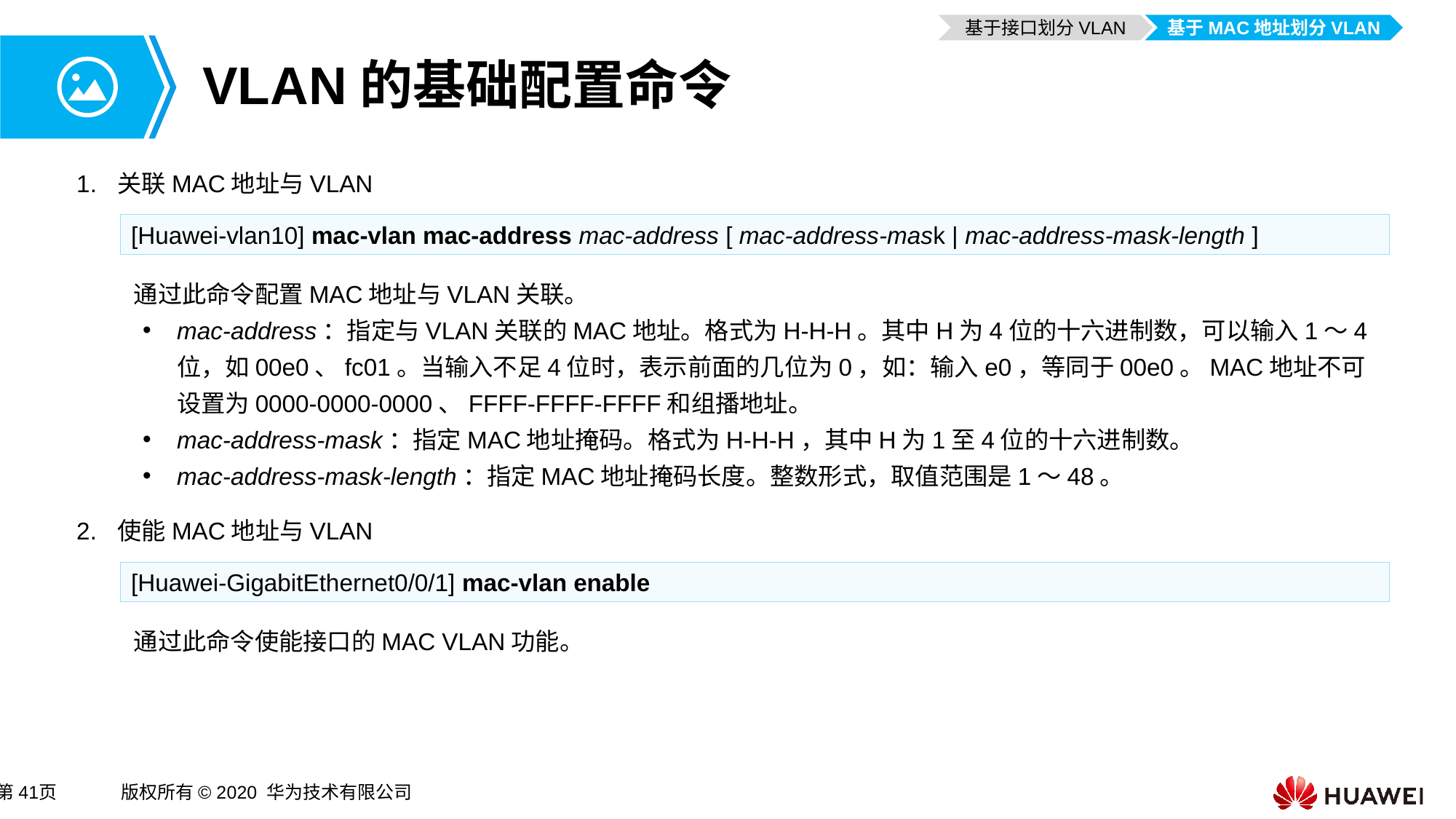

基于接口划分VLAN
基于MAC地址划分VLAN
# VLAN的基础配置命令
关联MAC地址与VLAN
[Huawei-vlan10] mac-vlan mac-address mac-address [ mac-address-mask | mac-address-mask-length ]
通过此命令配置MAC地址与VLAN关联。
mac-address：指定与VLAN关联的MAC地址。格式为H-H-H。其中H为4位的十六进制数，可以输入1～4位，如00e0、fc01。当输入不足4位时，表示前面的几位为0，如：输入e0，等同于00e0。MAC地址不可设置为0000-0000-0000、FFFF-FFFF-FFFF和组播地址。
mac-address-mask：指定MAC地址掩码。格式为H-H-H，其中H为1至4位的十六进制数。
mac-address-mask-length：指定MAC地址掩码长度。整数形式，取值范围是1～48。
使能MAC地址与VLAN
[Huawei-GigabitEthernet0/0/1] mac-vlan enable
通过此命令使能接口的MAC VLAN功能。